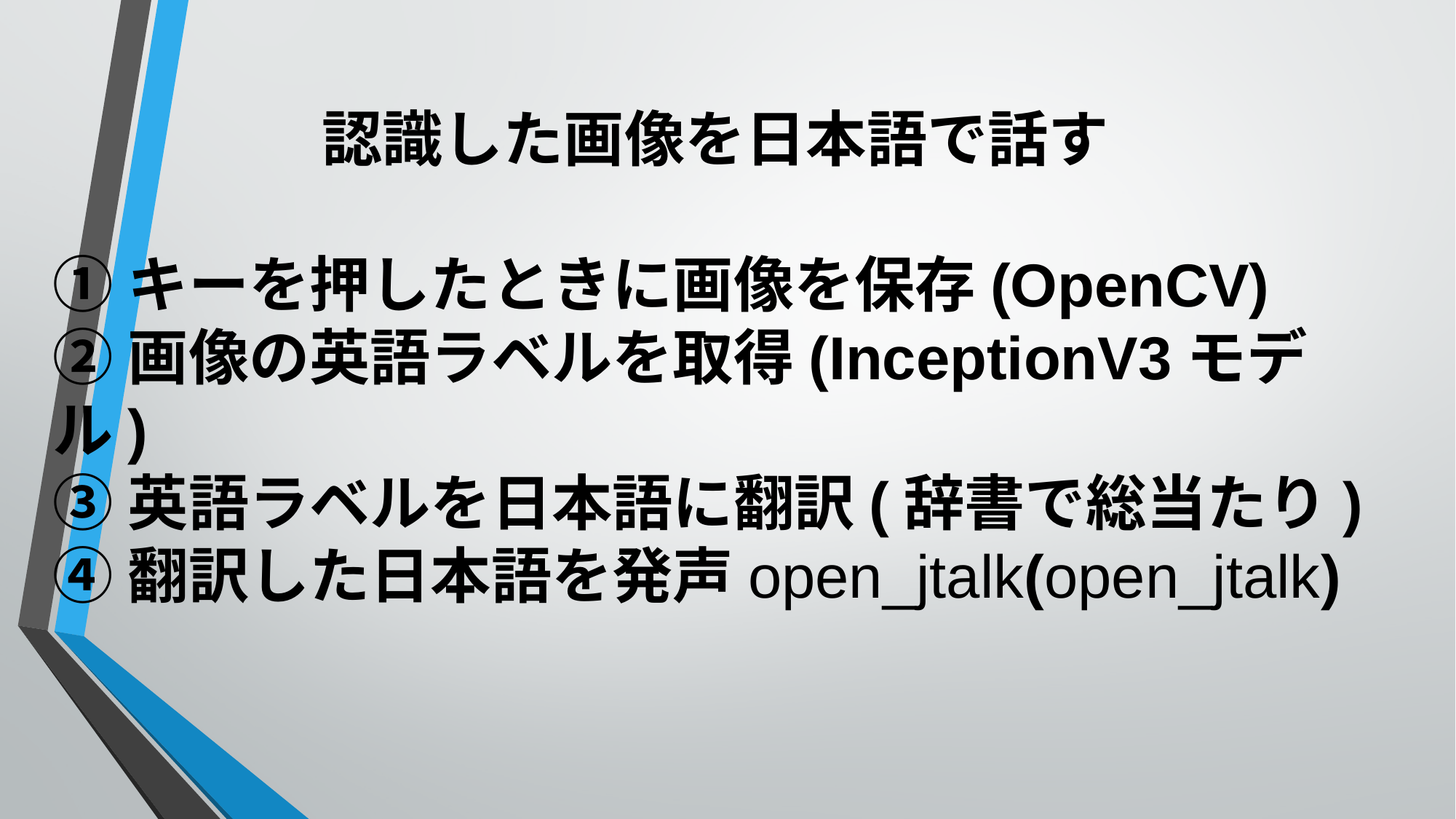

認識した画像を日本語で話す

①キーを押したときに画像を保存(OpenCV)
②画像の英語ラベルを取得(InceptionV3モデル)
③英語ラベルを日本語に翻訳(辞書で総当たり)
④翻訳した日本語を発声open_jtalk(open_jtalk)